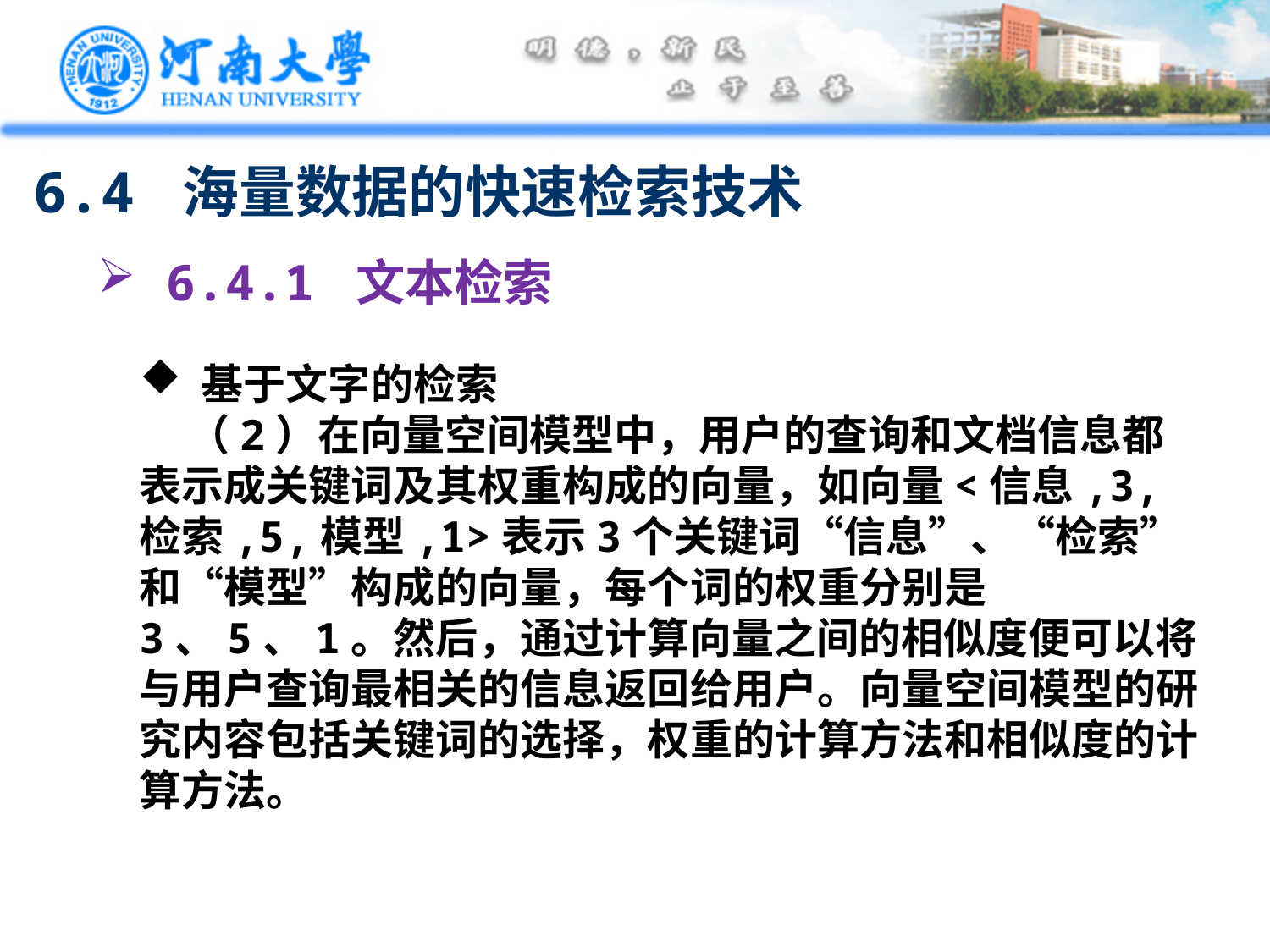

6.4 海量数据的快速检索技术
 6.4.1 文本检索
 基于文字的检索
    （2）在向量空间模型中，用户的查询和文档信息都表示成关键词及其权重构成的向量，如向量<信息,3,检索,5,模型,1>表示3个关键词“信息”、“检索”和“模型”构成的向量，每个词的权重分别是3、5、1。然后，通过计算向量之间的相似度便可以将与用户查询最相关的信息返回给用户。向量空间模型的研究内容包括关键词的选择，权重的计算方法和相似度的计算方法。